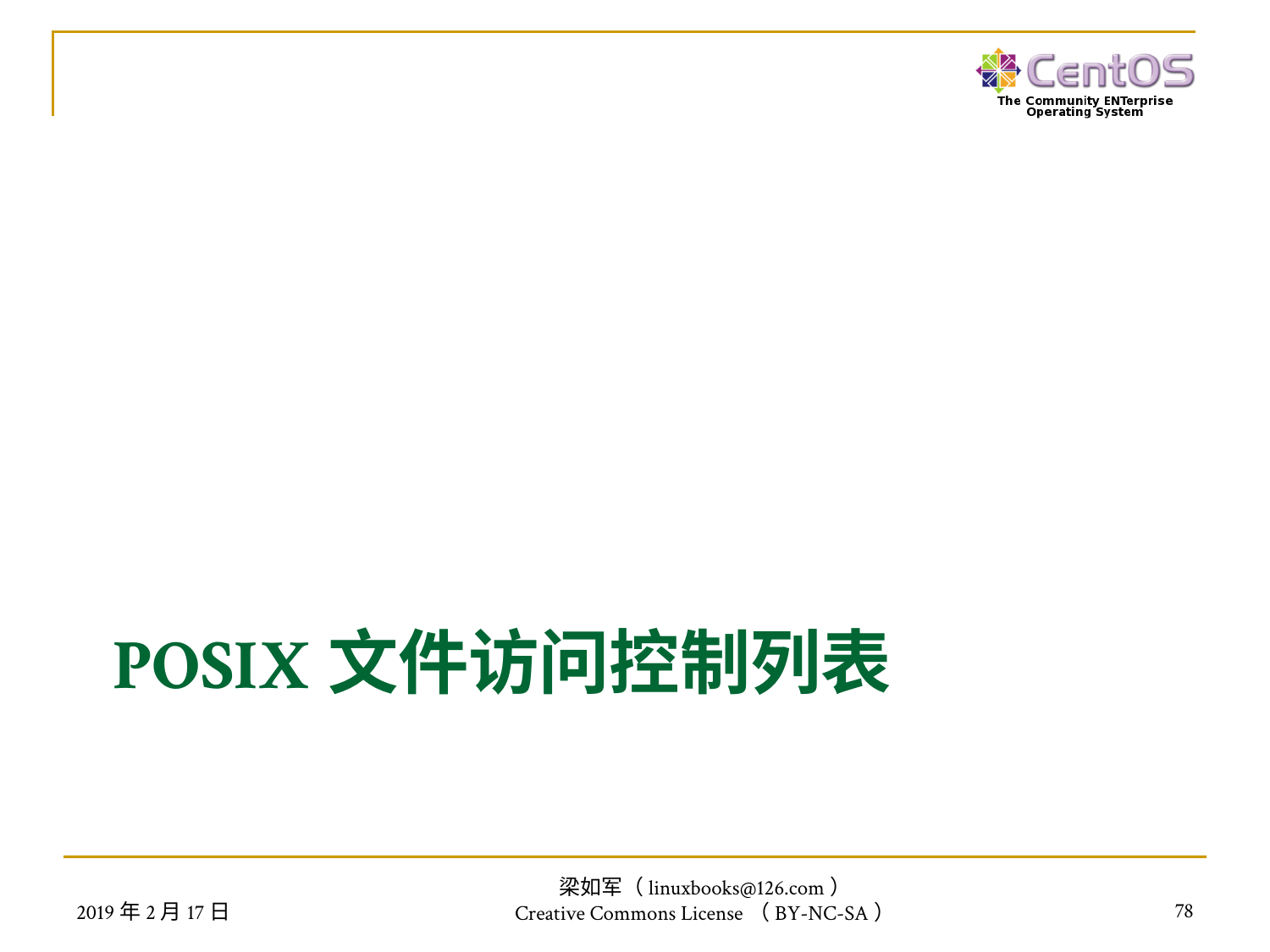

# POSIX文件访问控制列表
2019年2月17日
78
梁如军（linuxbooks@126.com）
Creative Commons License（BY-NC-SA）